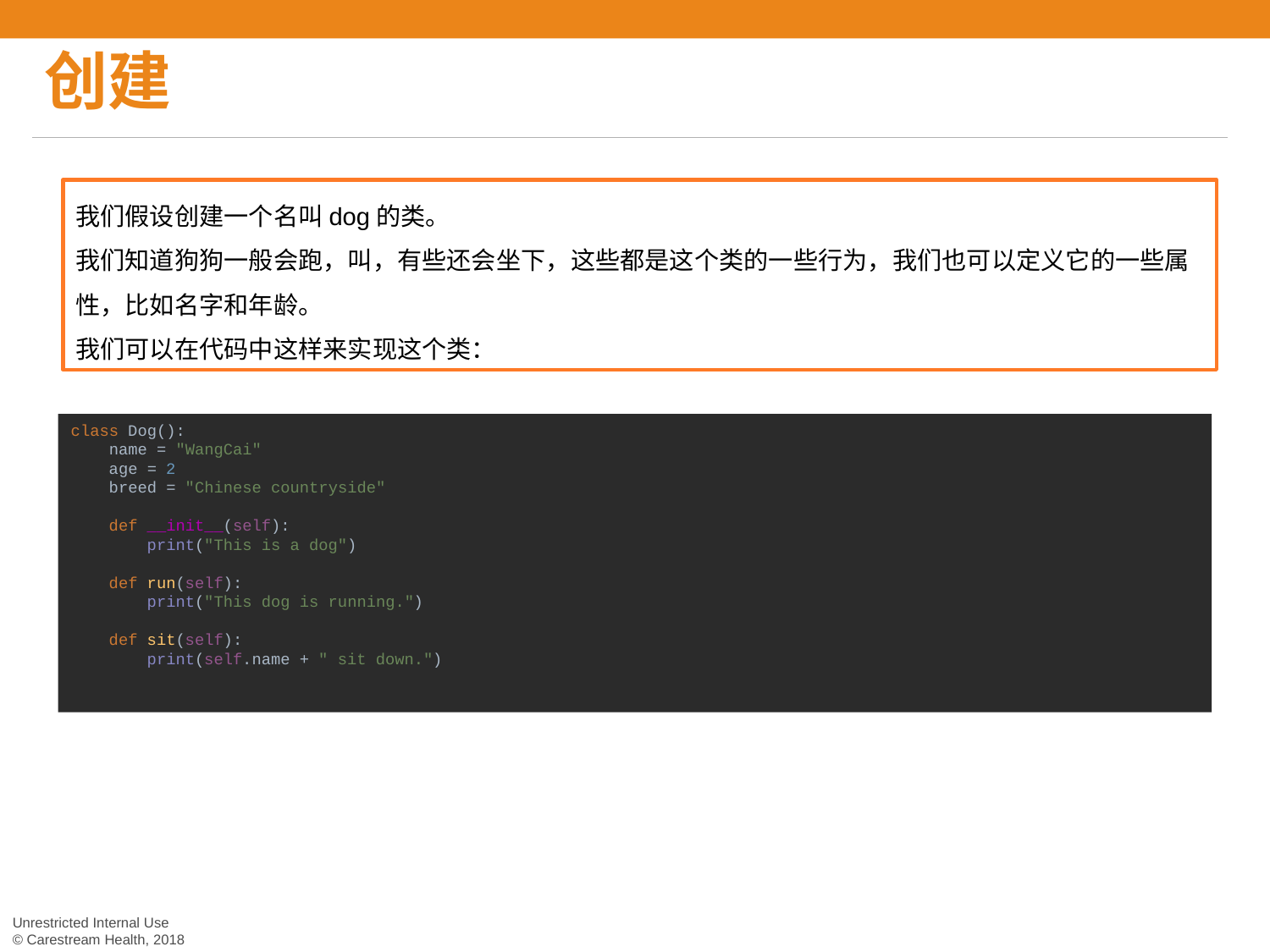

# 创建
我们假设创建一个名叫dog的类。
我们知道狗狗一般会跑，叫，有些还会坐下，这些都是这个类的一些行为，我们也可以定义它的一些属性，比如名字和年龄。
我们可以在代码中这样来实现这个类：
class Dog():
    name = "WangCai"
    age = 2
    breed = "Chinese countryside"
    def __init__(self):
        print("This is a dog")
    def run(self):
        print("This dog is running.")
    def sit(self):
        print(self.name + " sit down.")
Unrestricted Internal Use
© Carestream Health, 2018